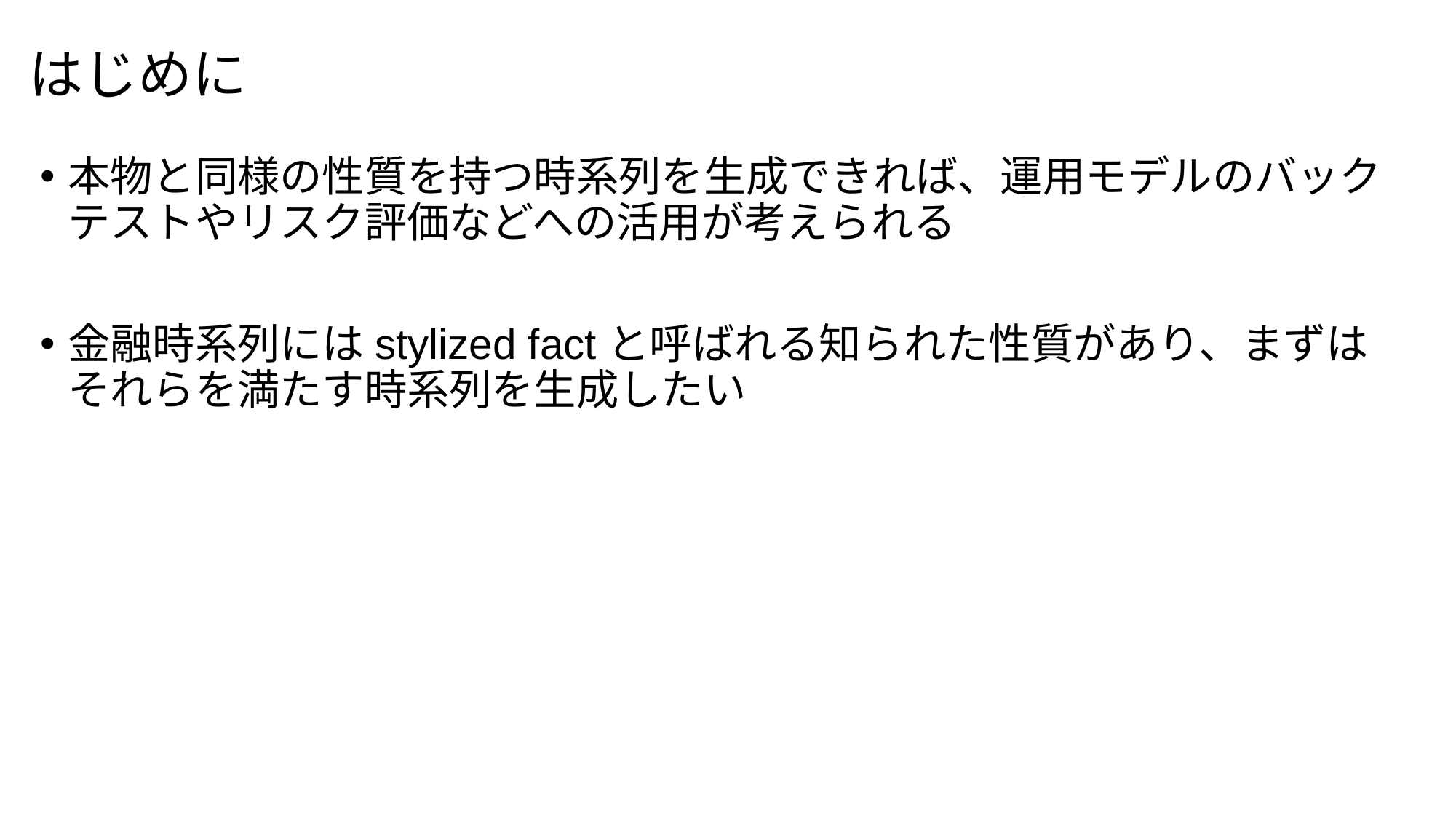

# はじめに
本物と同様の性質を持つ時系列を生成できれば、運用モデルのバックテストやリスク評価などへの活用が考えられる

金融時系列にはstylized factと呼ばれる知られた性質があり、まずはそれらを満たす時系列を生成したい